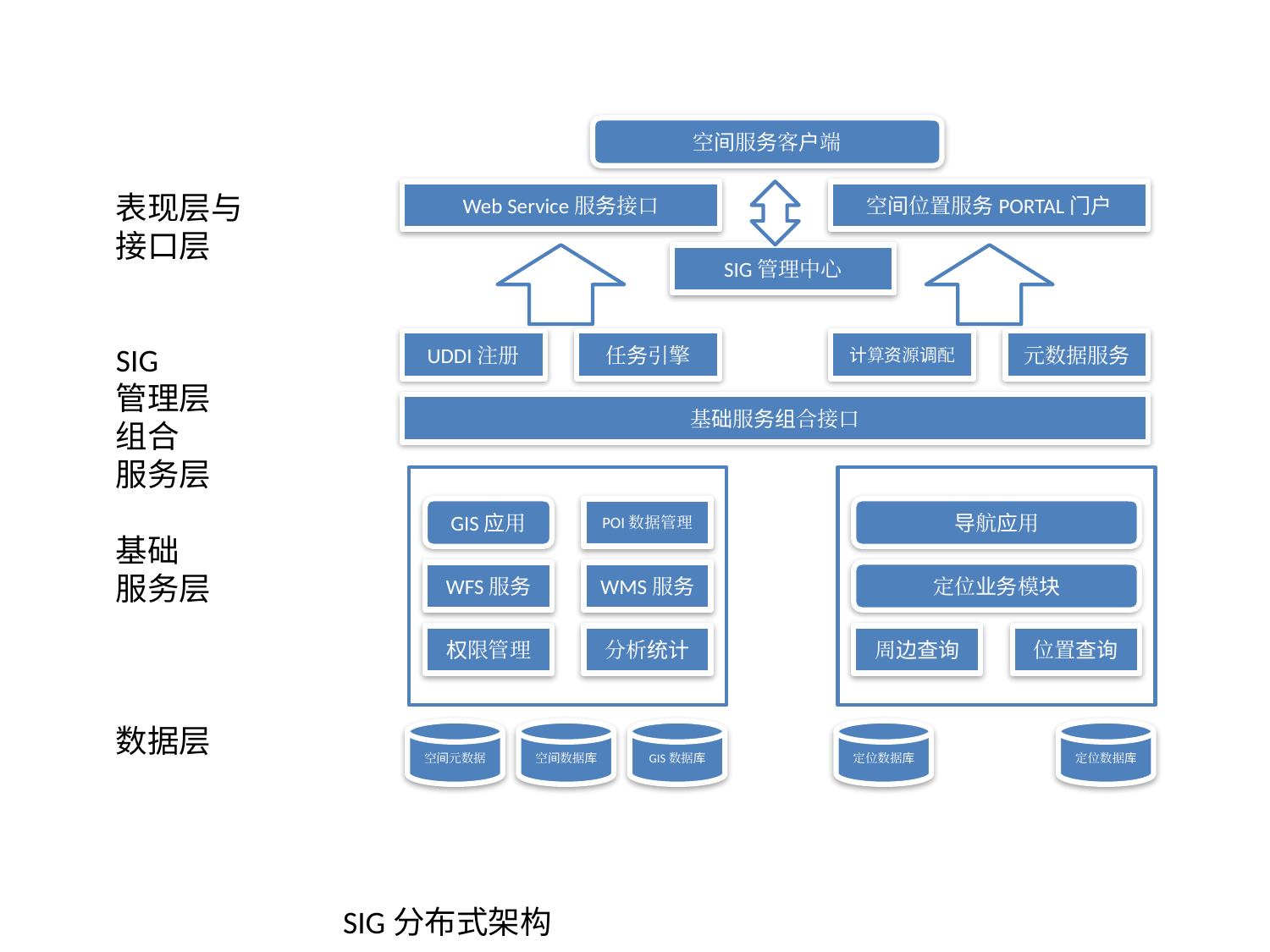

空间服务客户端
Web Service服务接口
空间位置服务PORTAL门户
SIG管理中心
UDDI注册
任务引擎
计算资源调配
元数据服务
基础服务组合接口

表现层与
接口层

SIG
管理层
组合
服务层

基础
服务层

数据层

GIS应用
POI数据管理
导航应用
WFS服务
WMS服务
定位业务模块
权限管理
分析统计
周边查询
位置查询
空间元数据
空间数据库
GIS数据库
定位数据库
定位数据库
SIG分布式架构